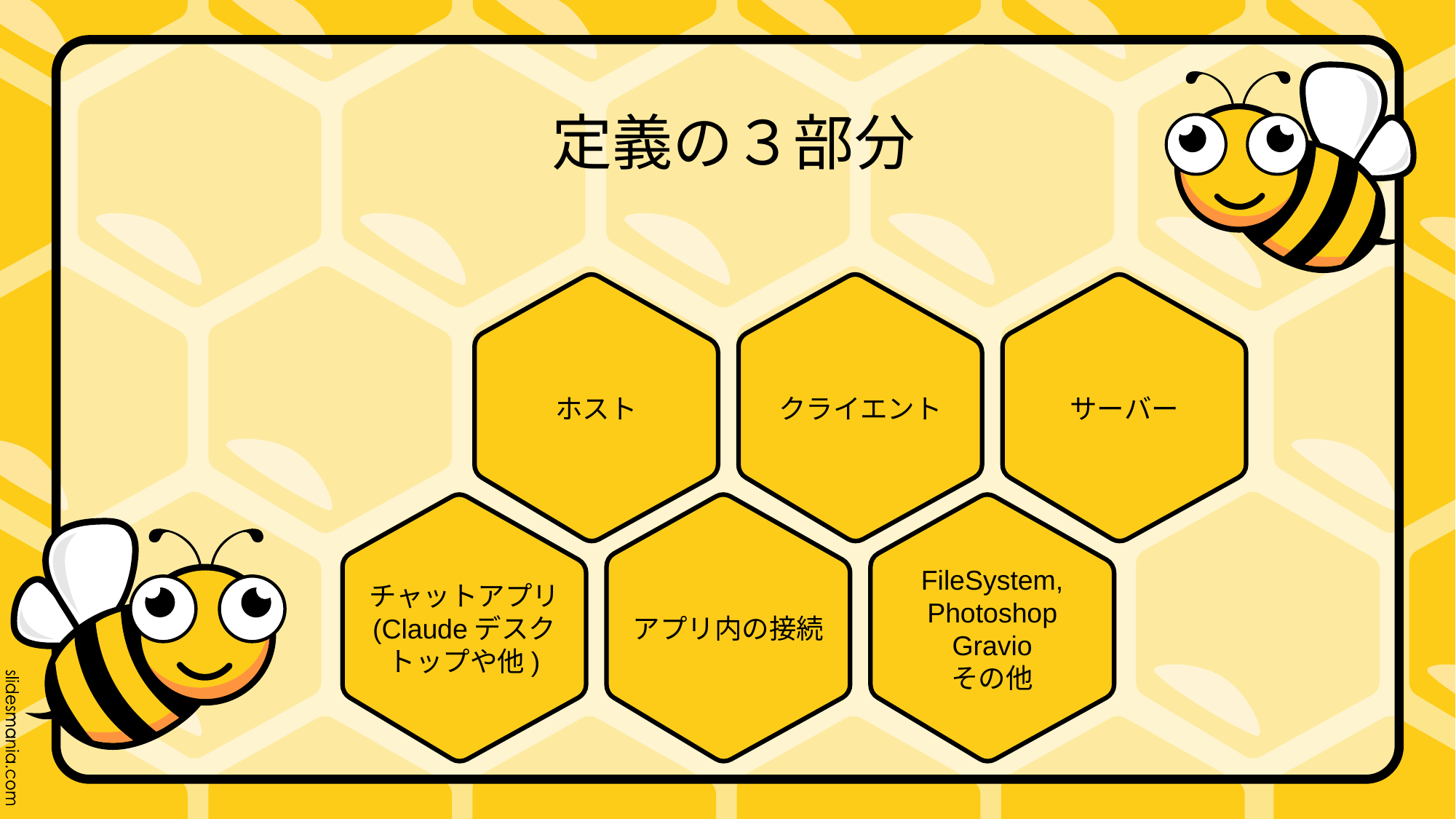

定義の３部分
ホスト
クライエント
サーバー
チャットアプリ
(Claudeデスクトップや他)
アプリ内の接続
FileSystem,
Photoshop
Gravio
その他